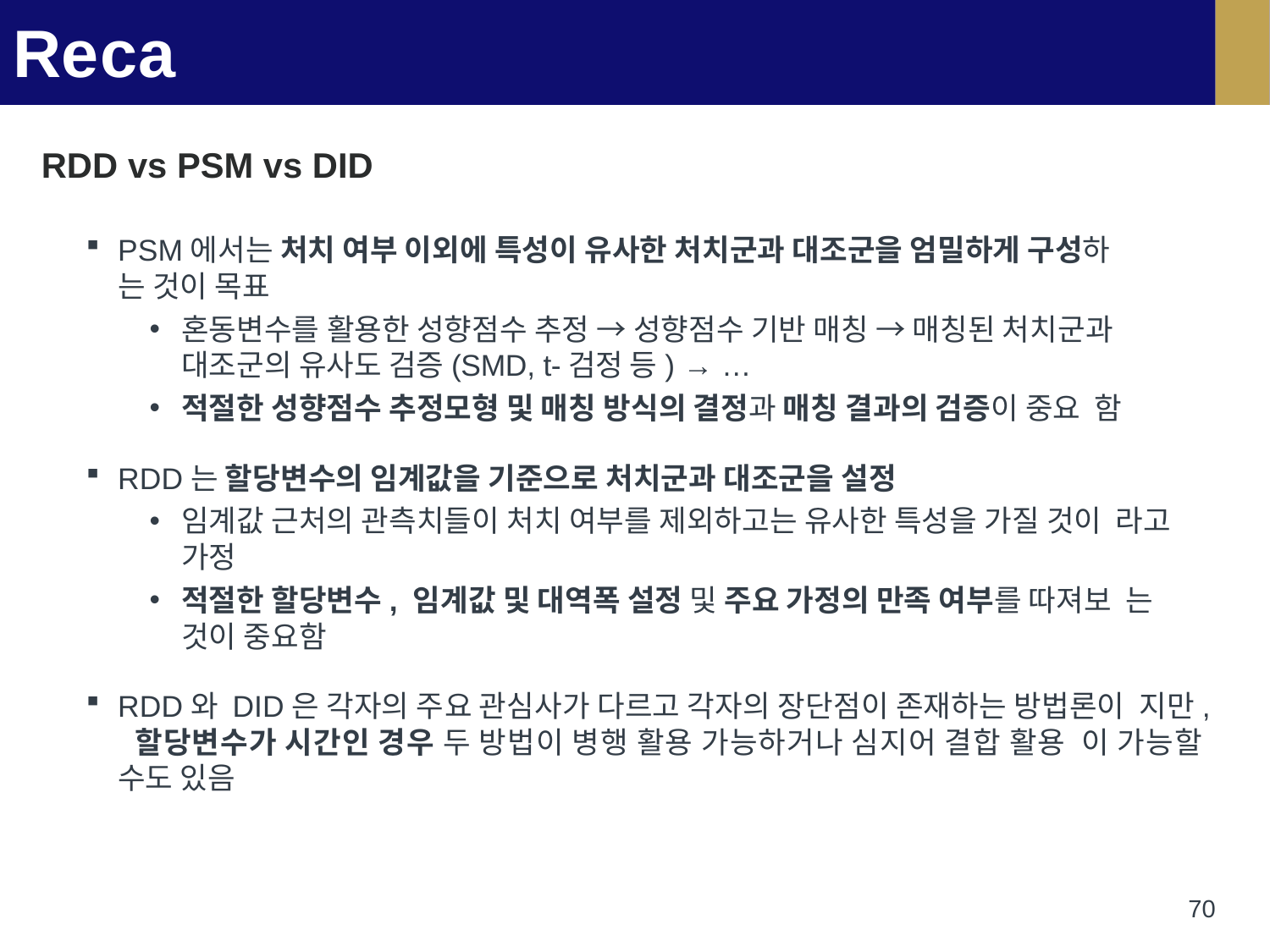

# Recap
RDD vs PSM vs DID

PSM에서는 처치 여부 이외에 특성이 유사한 처치군과 대조군을 엄밀하게 구성하
는 것이 목표
혼동변수를 활용한 성향점수 추정 → 성향점수 기반 매칭 → 매칭된 처치군과  대조군의 유사도 검증(SMD, t-검정 등) → …
적절한 성향점수 추정모형 및 매칭 방식의 결정과 매칭 결과의 검증이 중요  함

RDD는 할당변수의 임계값을 기준으로 처치군과 대조군을 설정
임계값 근처의 관측치들이 처치 여부를 제외하고는 유사한 특성을 가질 것이  라고 가정
적절한 할당변수, 임계값 및 대역폭 설정 및 주요 가정의 만족 여부를 따져보  는 것이 중요함

RDD와 DID은 각자의 주요 관심사가 다르고 각자의 장단점이 존재하는 방법론이  지만, 할당변수가 시간인 경우 두 방법이 병행 활용 가능하거나 심지어 결합 활용  이 가능할 수도 있음
70